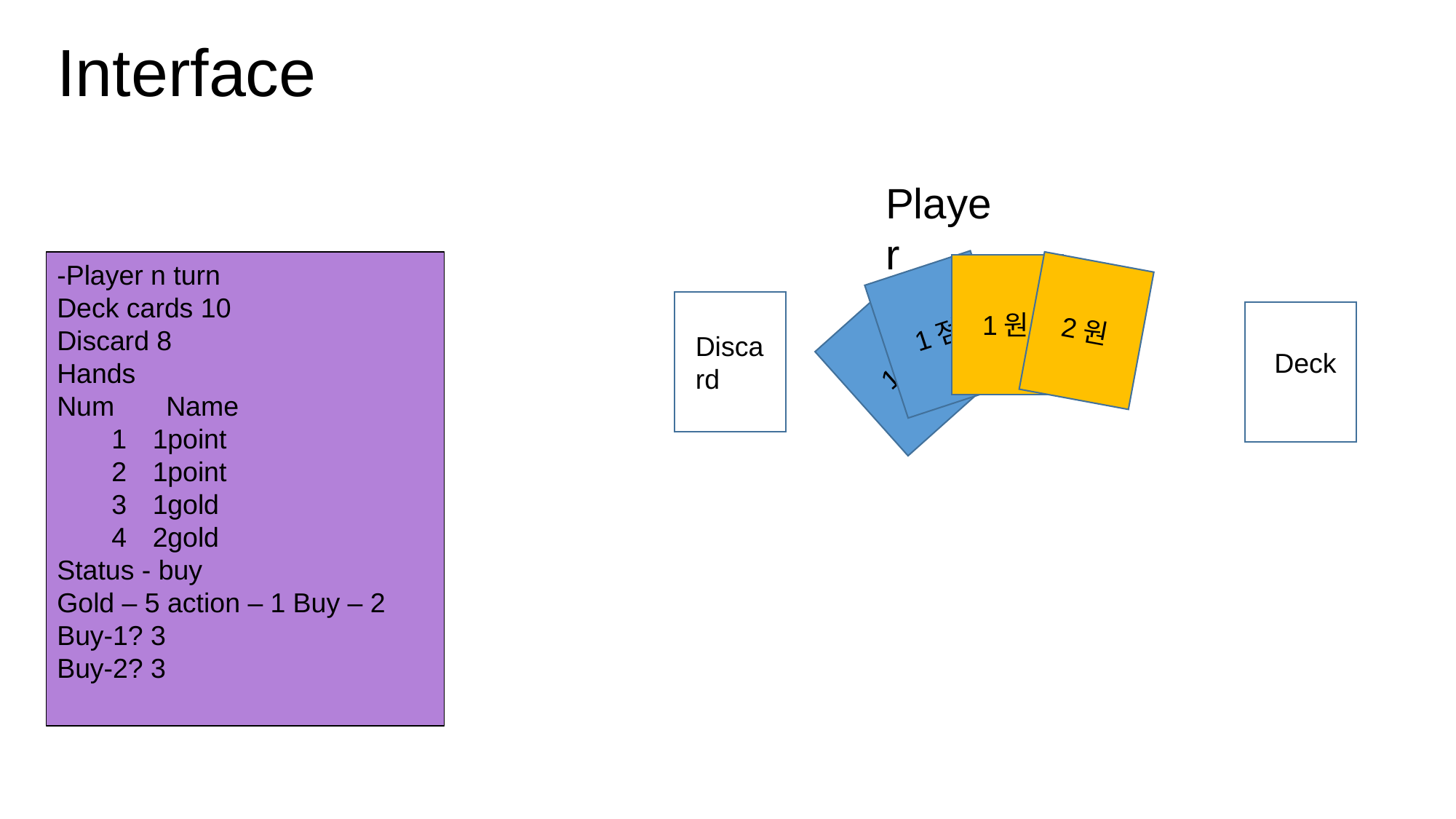

Interface
Player
-Player n turn
Deck cards 10
Discard 8
Hands
Num	Name
1point
1point
1gold
2gold
Status - buy
Gold – 5 action – 1 Buy – 2
Buy-1? 3
Buy-2? 3

1원

2원

1점

1점

Discard
Deck